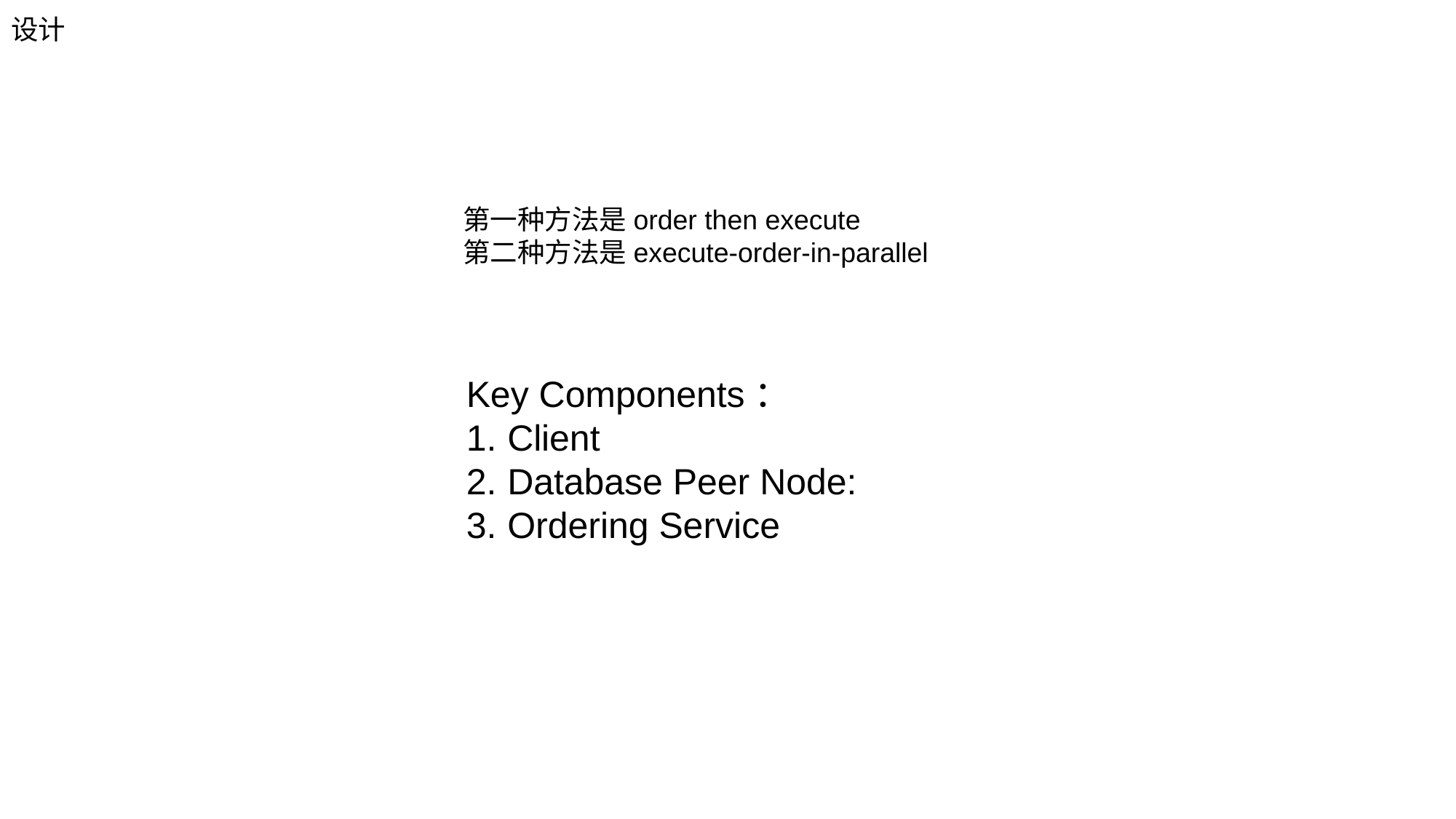

设计
第一种方法是order then execute
第二种方法是execute-order-in-parallel
Key Components：
Client
Database Peer Node:
Ordering Service